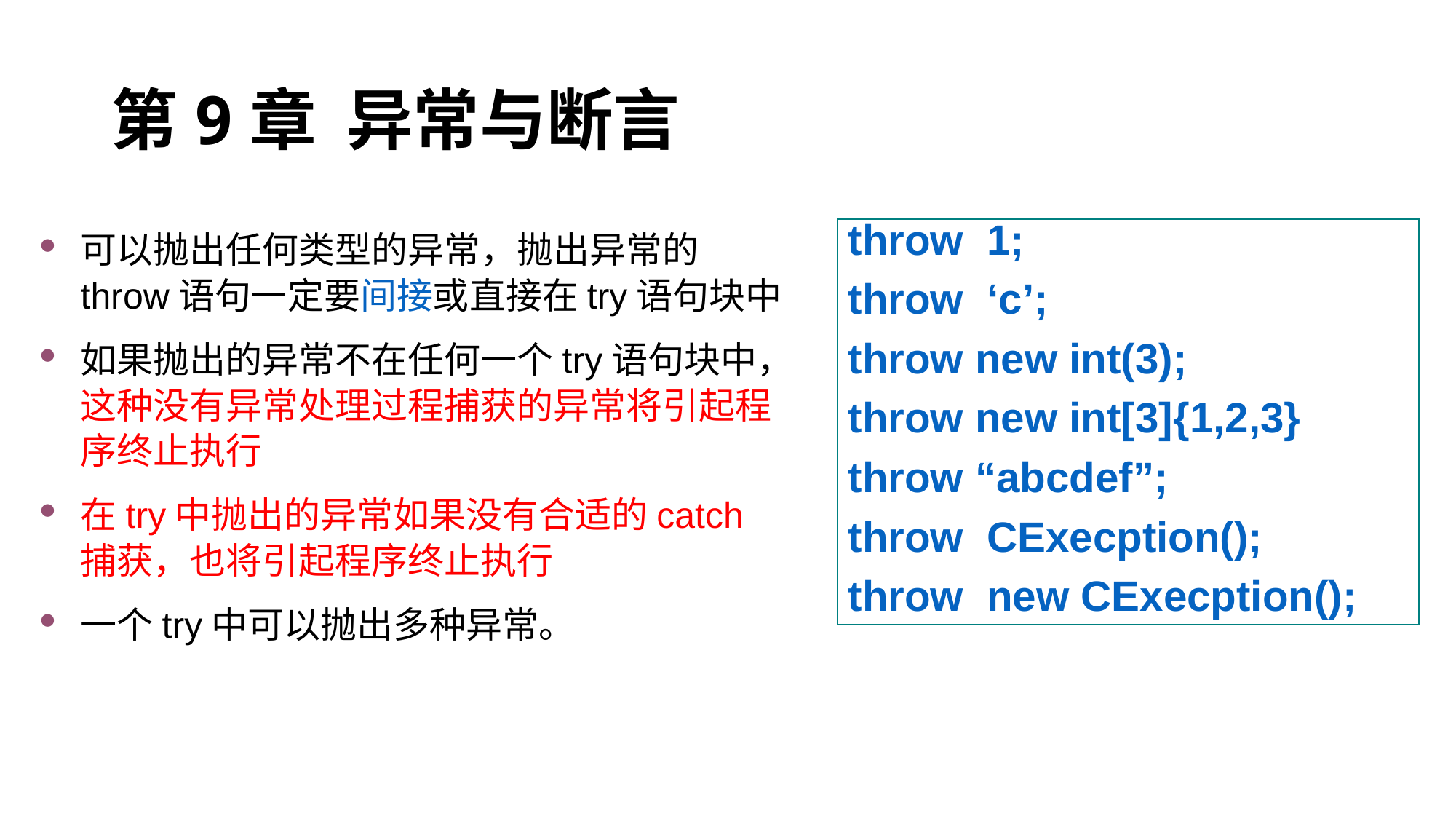

# 第9章  异常与断言
可以抛出任何类型的异常，抛出异常的throw语句一定要间接或直接在try语句块中
如果抛出的异常不在任何一个try语句块中，这种没有异常处理过程捕获的异常将引起程序终止执行
在try中抛出的异常如果没有合适的catch捕获，也将引起程序终止执行
一个try中可以抛出多种异常。
throw  1;
throw  ‘c’;
throw new int(3);
throw new int[3]{1,2,3}
throw “abcdef”;
throw  CExecption();
throw  new CExecption();